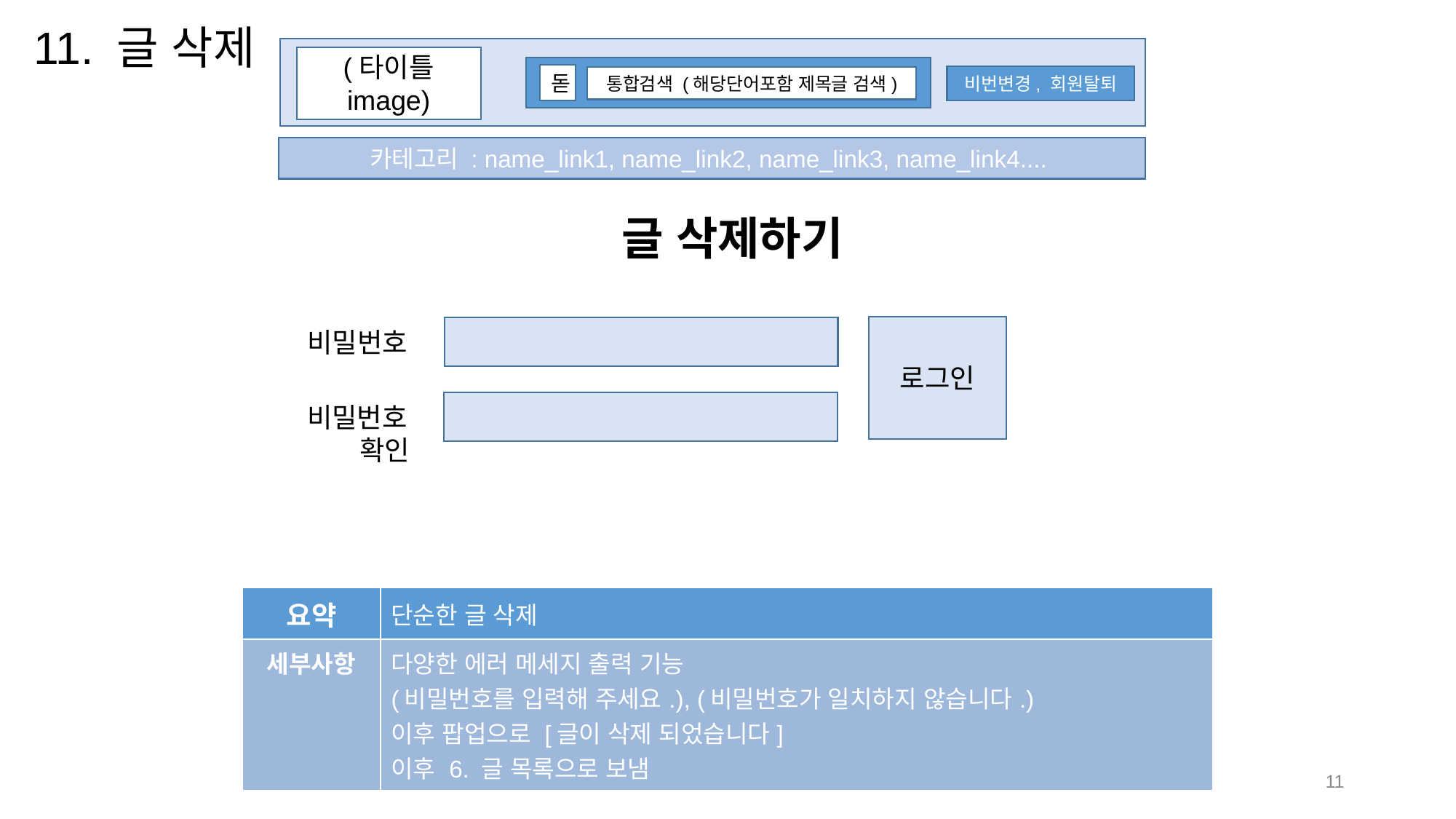

# 11. 글 삭제

(타이틀 image)

돋
비번변경, 회원탈퇴
통합검색 (해당단어포함 제목글 검색)
카테고리 : name_link1, name_link2, name_link3, name_link4....
글 삭제하기

로그인

비밀번호

비밀번호
      확인
| 요약 | 단순한 글 삭제 |
| --- | --- |
| 세부사항 | 다양한 에러 메세지 출력 기능 (비밀번호를 입력해 주세요.), (비밀번호가 일치하지 않습니다.) 이후 팝업으로 [글이 삭제 되었습니다] 이후 6. 글 목록으로 보냄 |
11